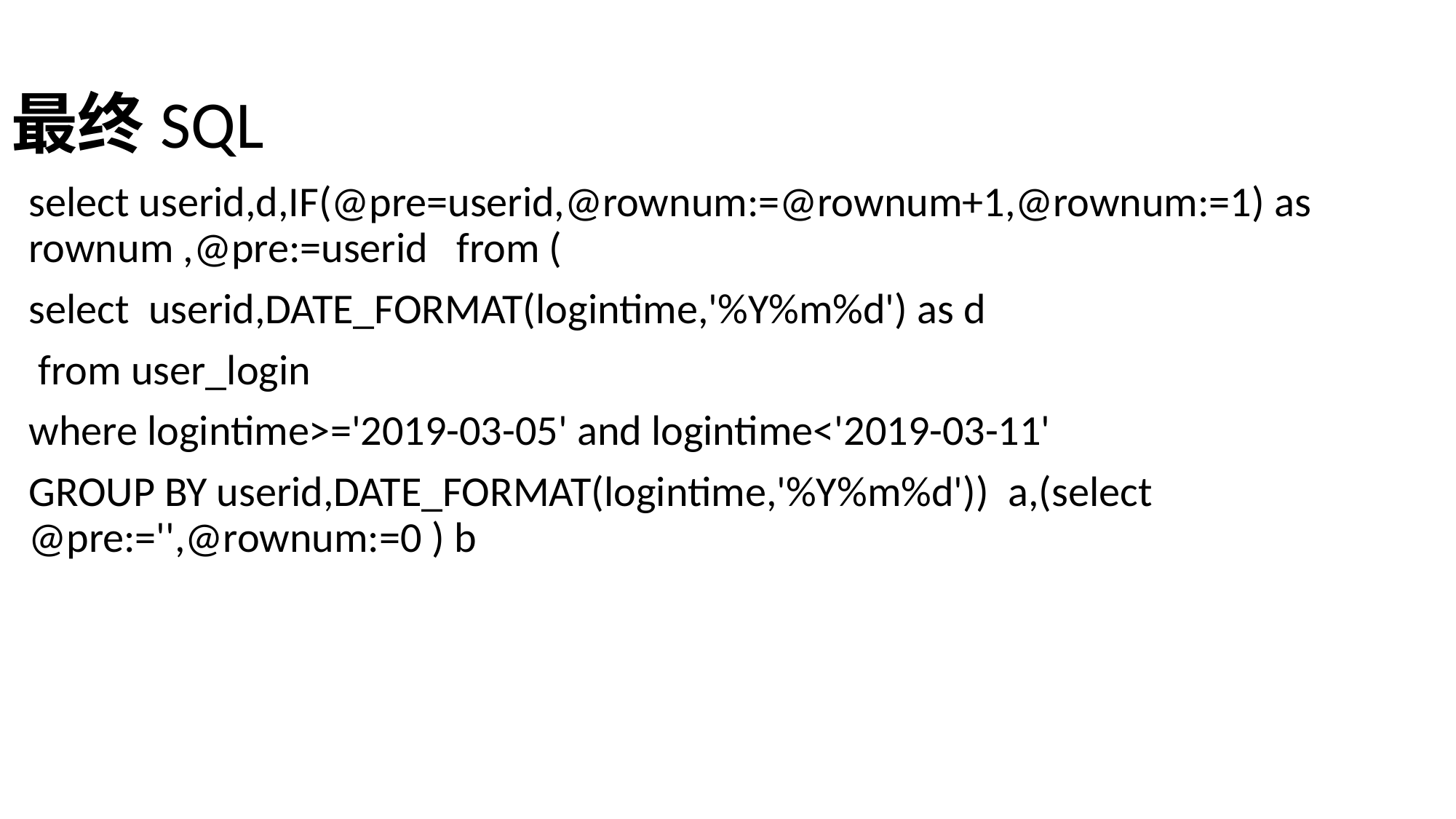

# 最终SQL
select userid,d,IF(@pre=userid,@rownum:=@rownum+1,@rownum:=1) as rownum ,@pre:=userid   from (
select  userid,DATE_FORMAT(logintime,'%Y%m%d') as d
 from user_login
where logintime>='2019-03-05' and logintime<'2019-03-11'
GROUP BY userid,DATE_FORMAT(logintime,'%Y%m%d'))  a,(select @pre:='',@rownum:=0 ) b